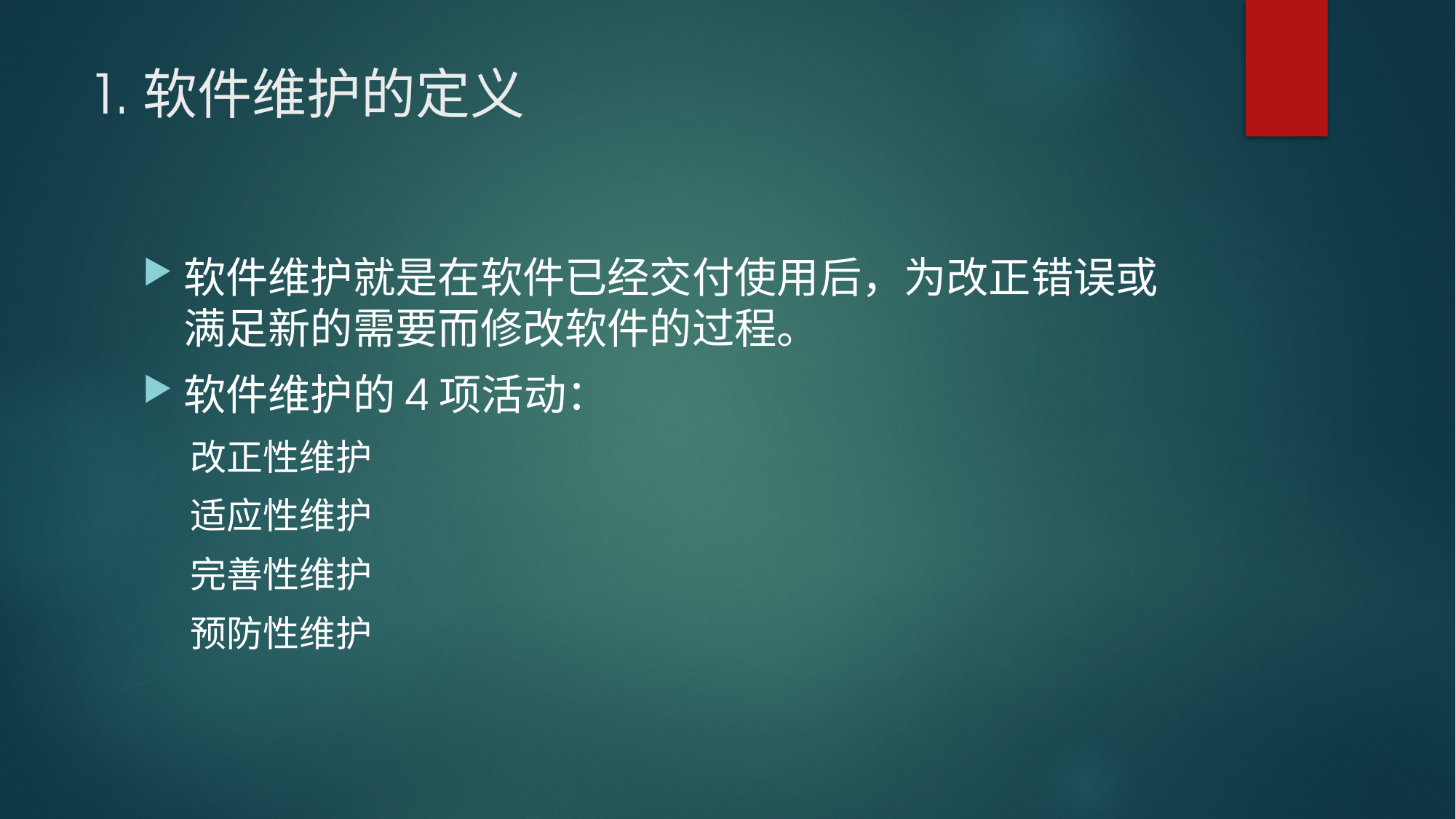

# 1.软件维护的定义
软件维护就是在软件已经交付使用后，为改正错误或满足新的需要而修改软件的过程。
软件维护的4项活动：
改正性维护
适应性维护
完善性维护
预防性维护